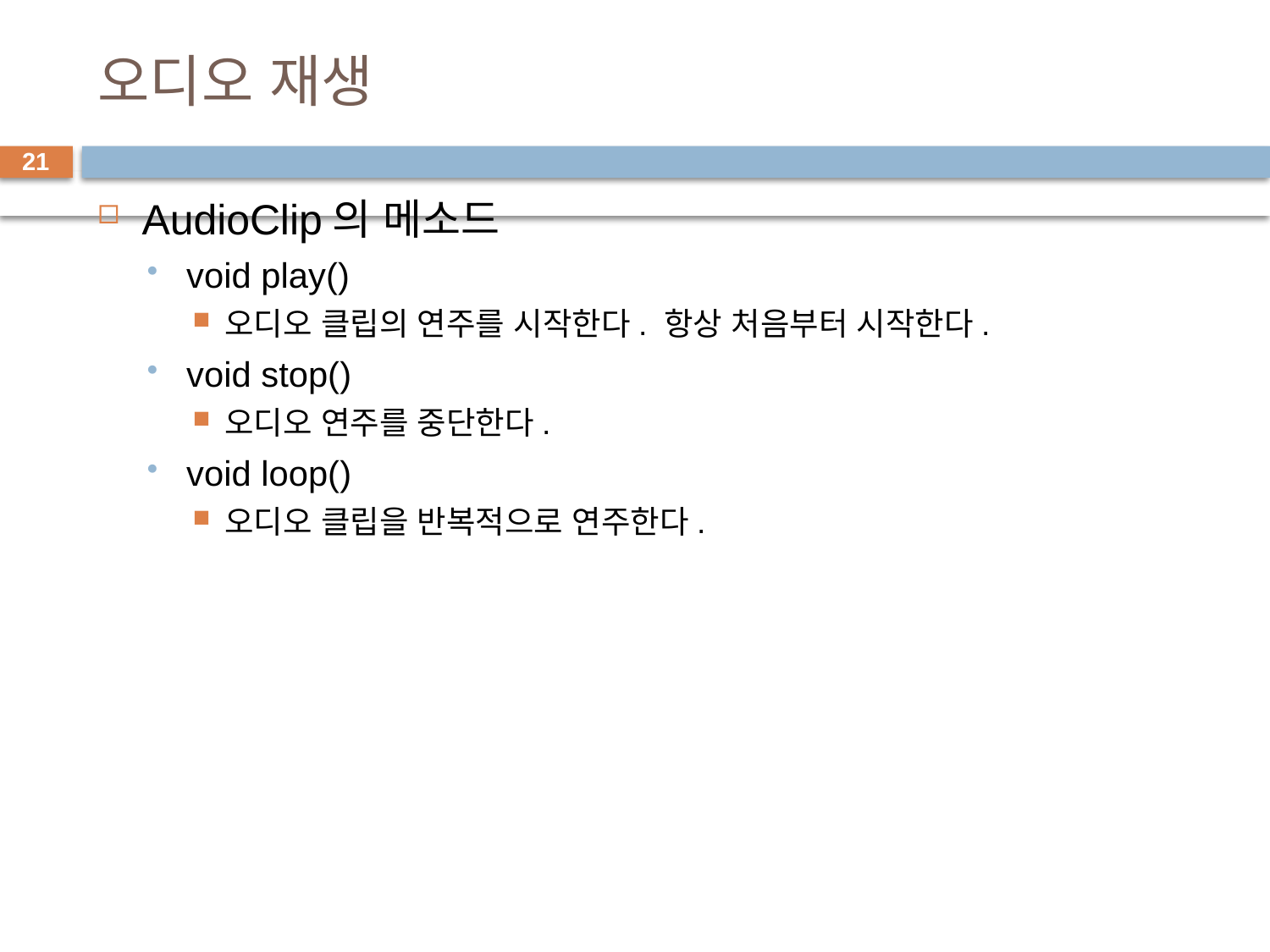

# 오디오 재생
21
AudioClip의 메소드
void play()
오디오 클립의 연주를 시작한다. 항상 처음부터 시작한다.
void stop()
오디오 연주를 중단한다.
void loop()
오디오 클립을 반복적으로 연주한다.